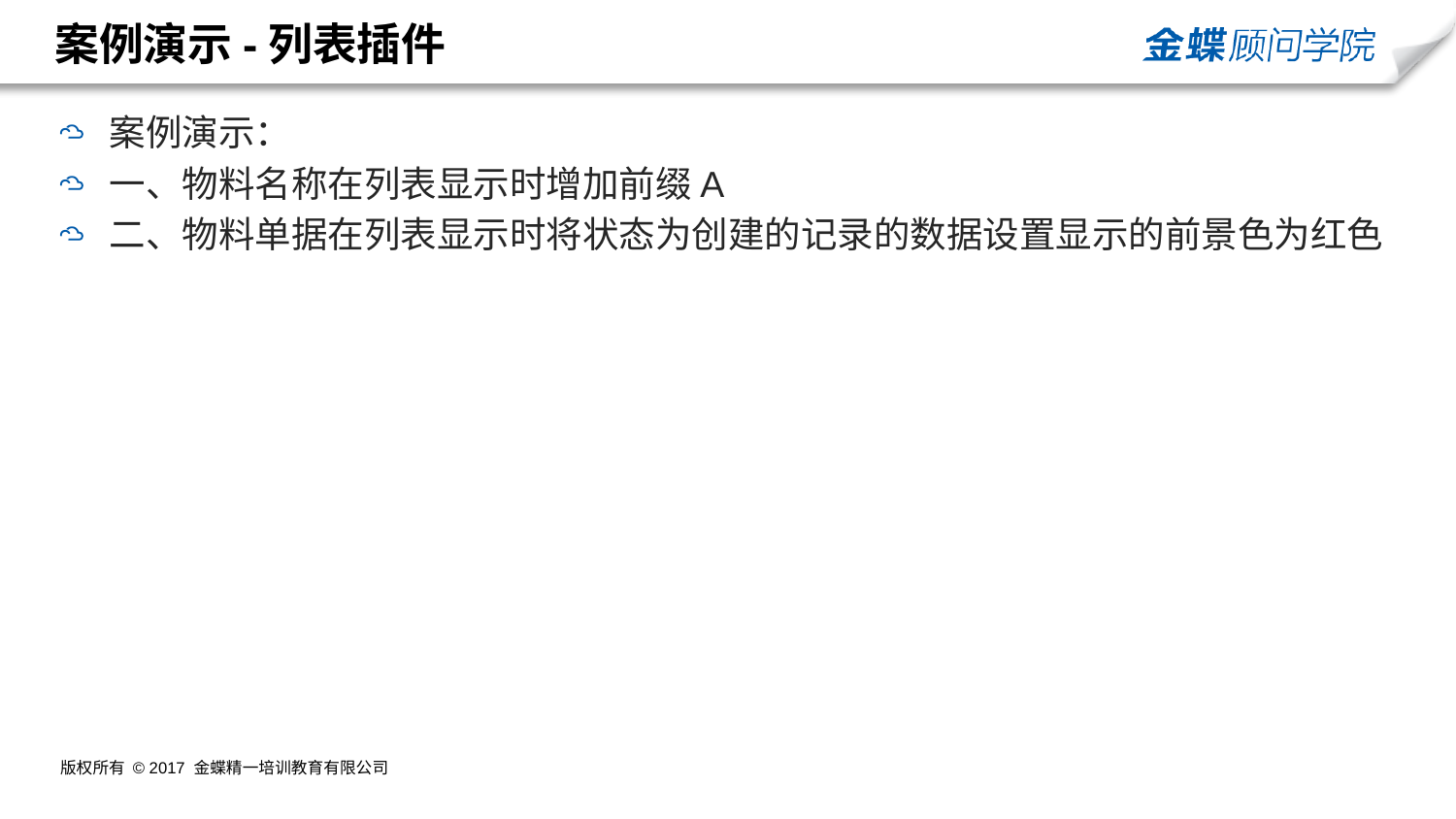

# 案例演示-列表插件
案例演示：
一、物料名称在列表显示时增加前缀A
二、物料单据在列表显示时将状态为创建的记录的数据设置显示的前景色为红色